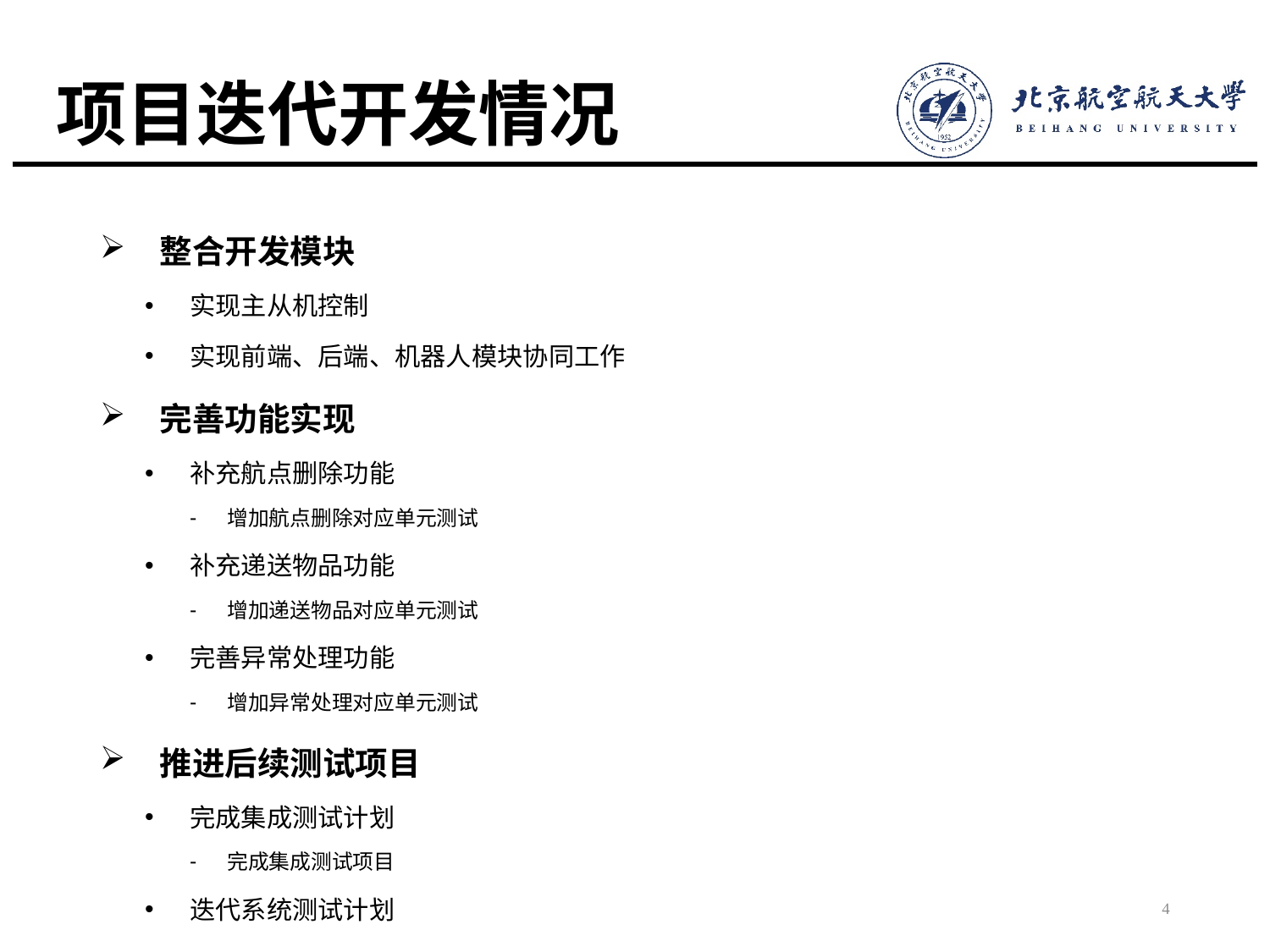

# 项目迭代开发情况
整合开发模块
实现主从机控制
实现前端、后端、机器人模块协同工作
完善功能实现
补充航点删除功能
增加航点删除对应单元测试
补充递送物品功能
增加递送物品对应单元测试
完善异常处理功能
增加异常处理对应单元测试
推进后续测试项目
完成集成测试计划
完成集成测试项目
迭代系统测试计划
4